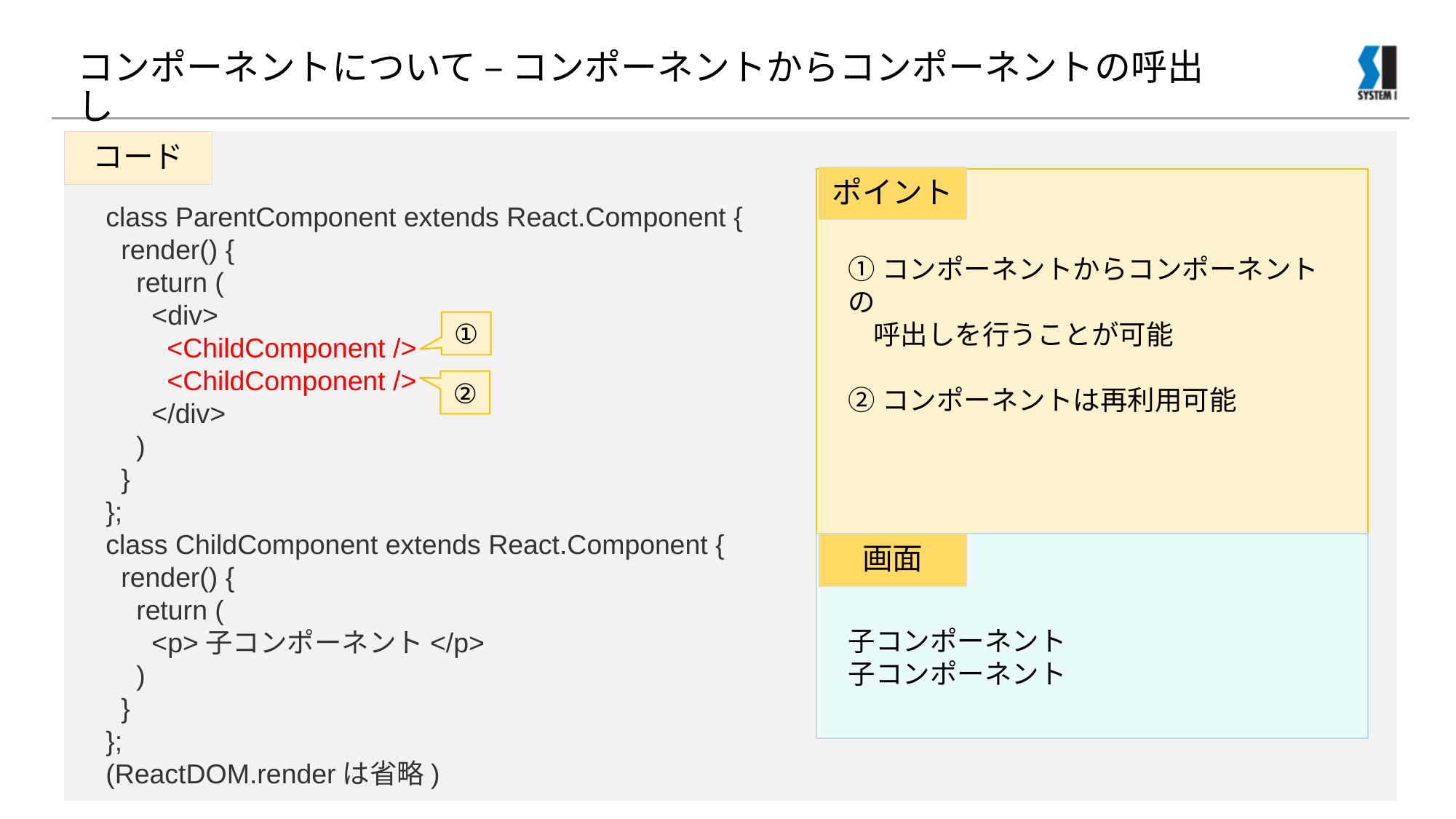

# コンポーネントについて – コンポーネントからコンポーネントの呼出し
コード

class ParentComponent extends React.Component {
  render() {
    return (
      <div>
        <ChildComponent />
        <ChildComponent />
      </div>
    )
  }
};
class ChildComponent extends React.Component {
  render() {
    return (
      <p>子コンポーネント</p>
    )
  }
};
(ReactDOM.renderは省略)
ポイント

①コンポーネントからコンポーネントの
   呼出しを行うことが可能

②コンポーネントは再利用可能

画面
子コンポーネント
子コンポーネント

①
②